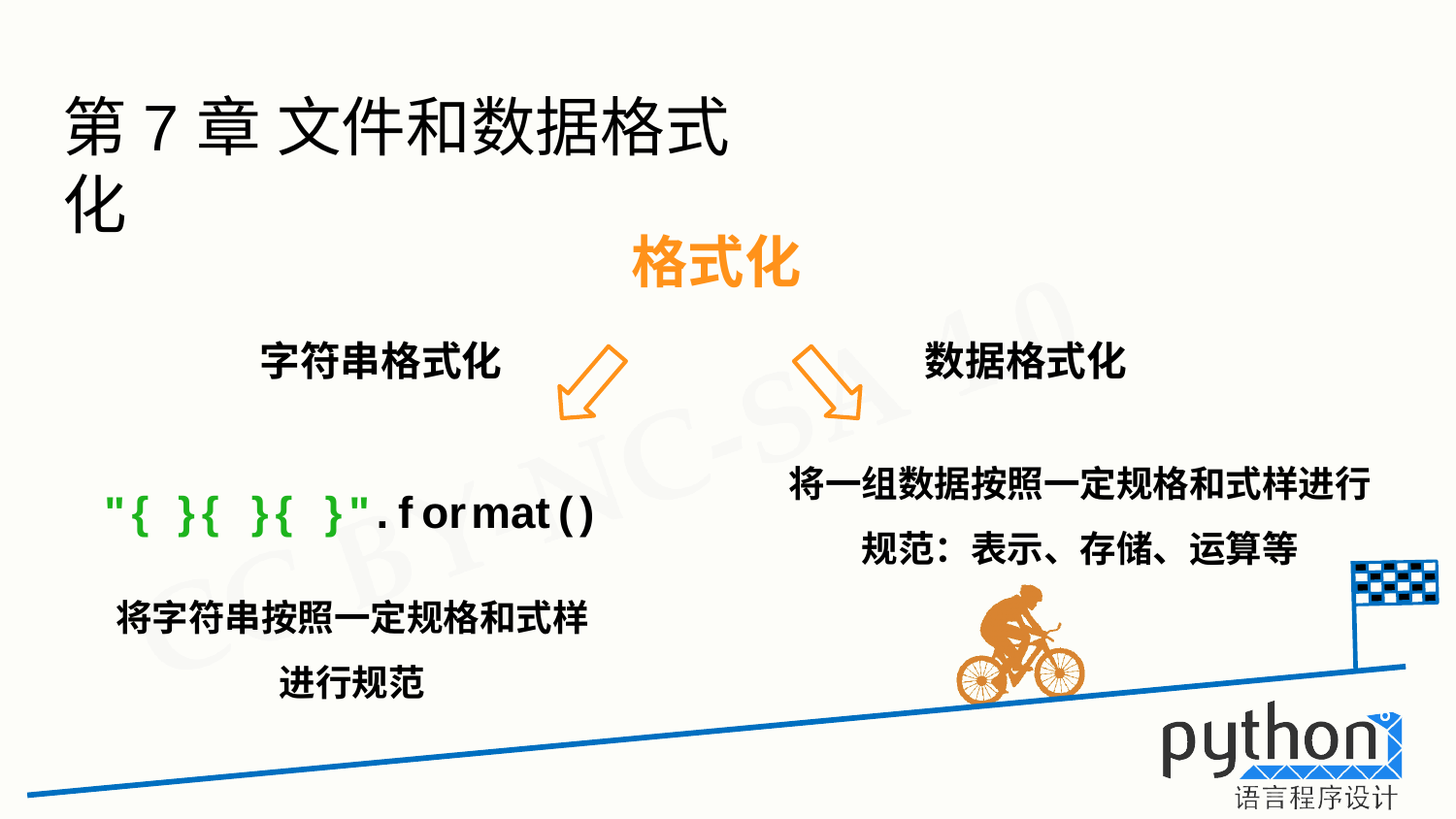

# 第7章 文件和数据格式化
格式化

数据格式化

将一组数据按照一定规格和式样进行 规范：表示、存储、运算等
字符串格式化

"{	}{	}{	}".format()
将字符串按照一定规格和式样 进行规范